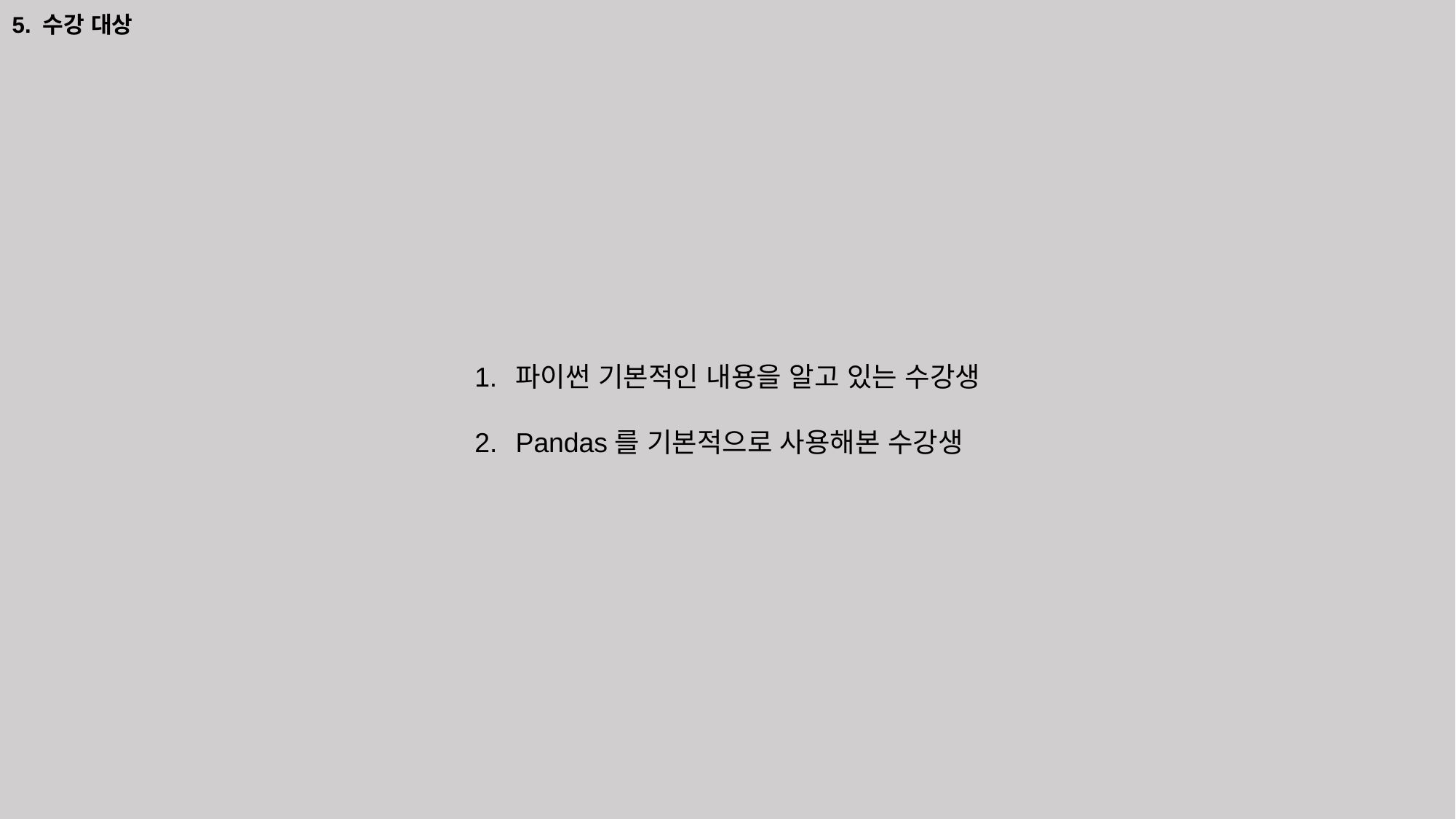

5. 수강 대상
파이썬 기본적인 내용을 알고 있는 수강생

Pandas를 기본적으로 사용해본 수강생